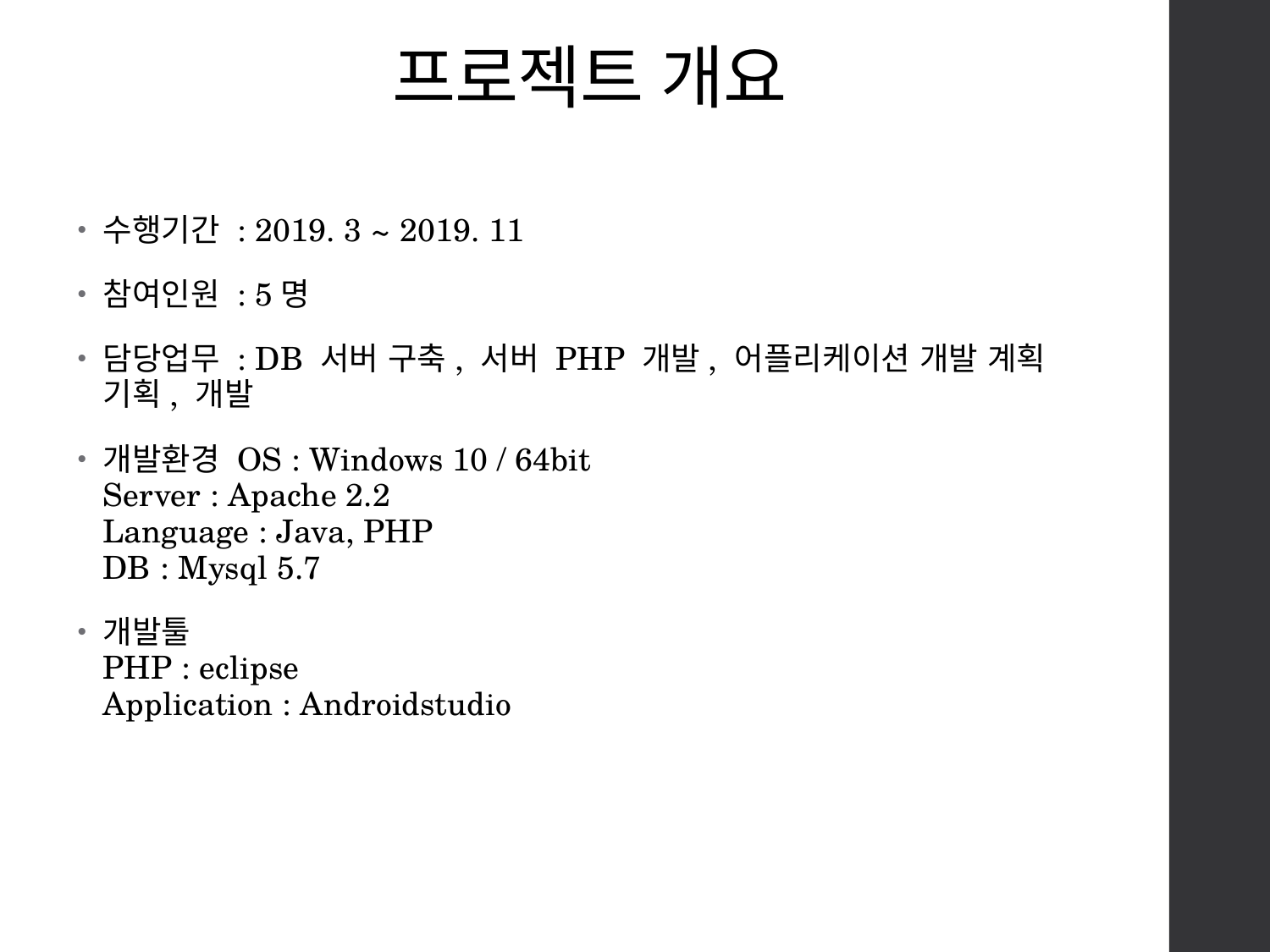

# 프로젝트 개요
수행기간 : 2019. 3 ~ 2019. 11
참여인원 : 5명
담당업무 : DB 서버 구축, 서버 PHP 개발, 어플리케이션 개발 계획 기획, 개발
개발환경 OS : Windows 10 / 64bit
Server : Apache 2.2
Language : Java, PHP
DB : Mysql 5.7
개발툴
PHP : eclipse
Application : Androidstudio